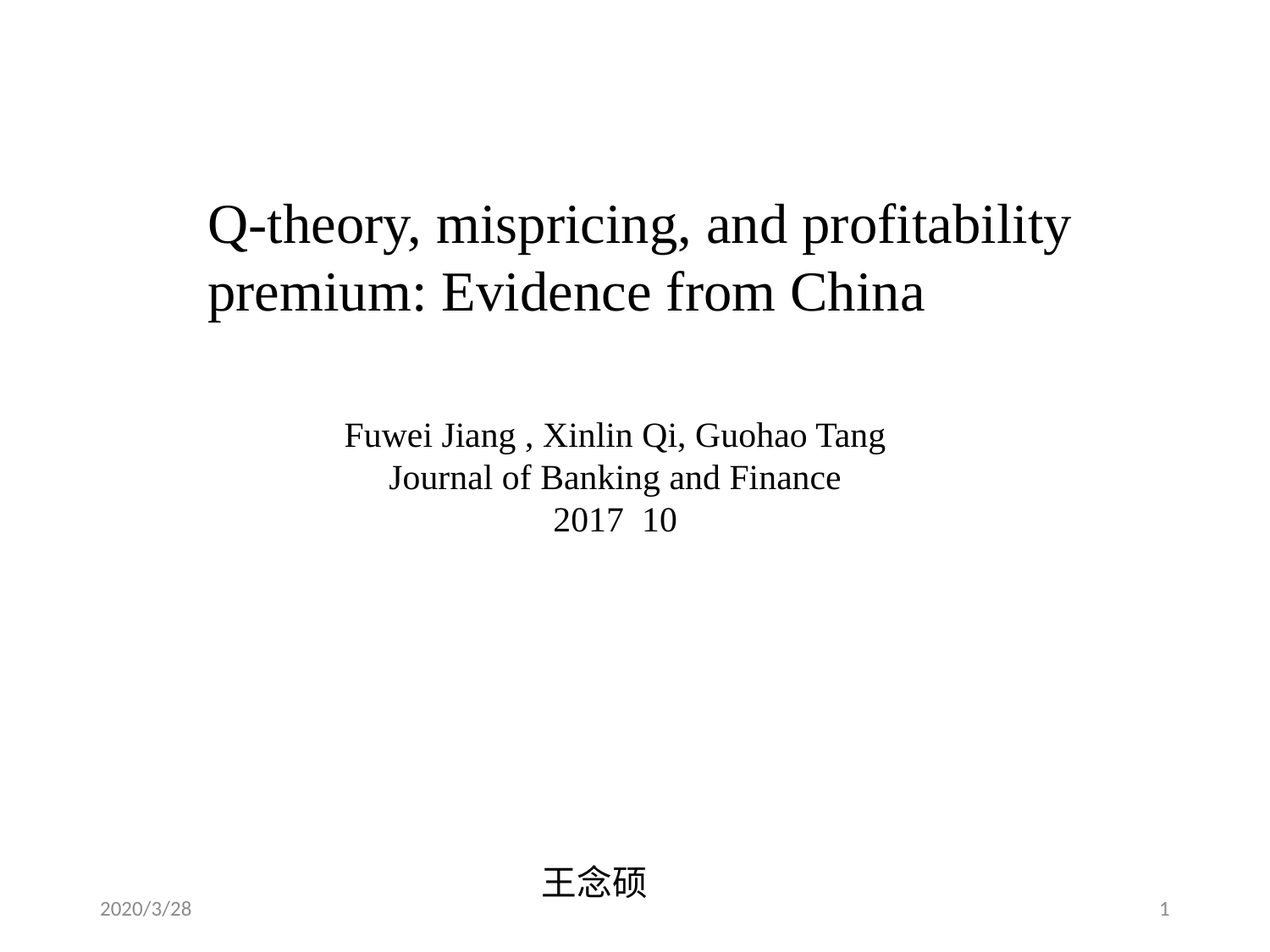

Q-theory, mispricing, and profitability premium: Evidence from China
Fuwei Jiang , Xinlin Qi, Guohao Tang
Journal of Banking and Finance
2017  10
王念硕
2020/3/28
1